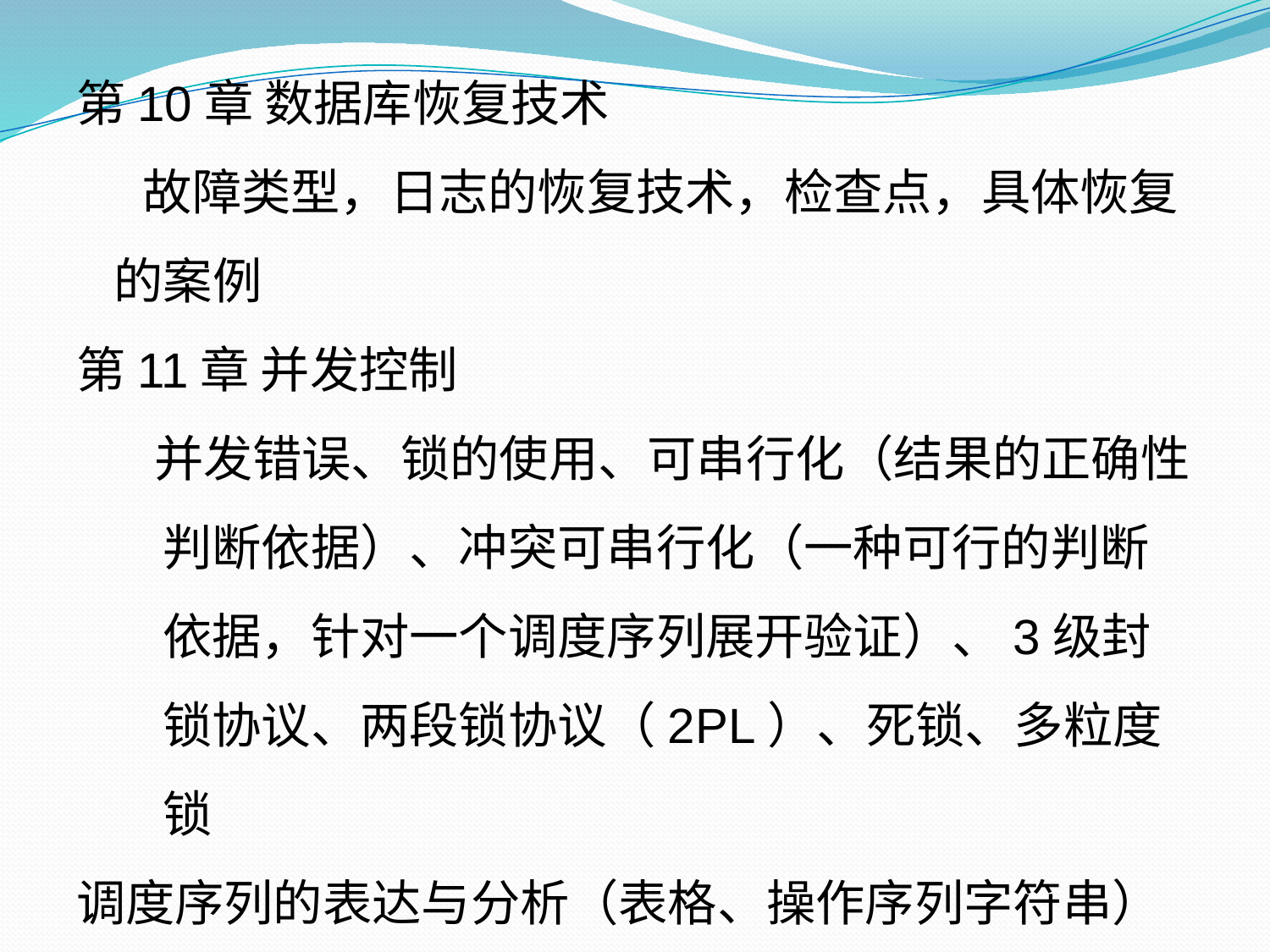

第10章 数据库恢复技术
     故障类型，日志的恢复技术，检查点，具体恢复的案例
第11章 并发控制
      并发错误、锁的使用、可串行化（结果的正确性判断依据）、冲突可串行化（一种可行的判断依据，针对一个调度序列展开验证）、3级封锁协议、两段锁协议（2PL）、死锁、多粒度锁
调度序列的表达与分析（表格、操作序列字符串）
5